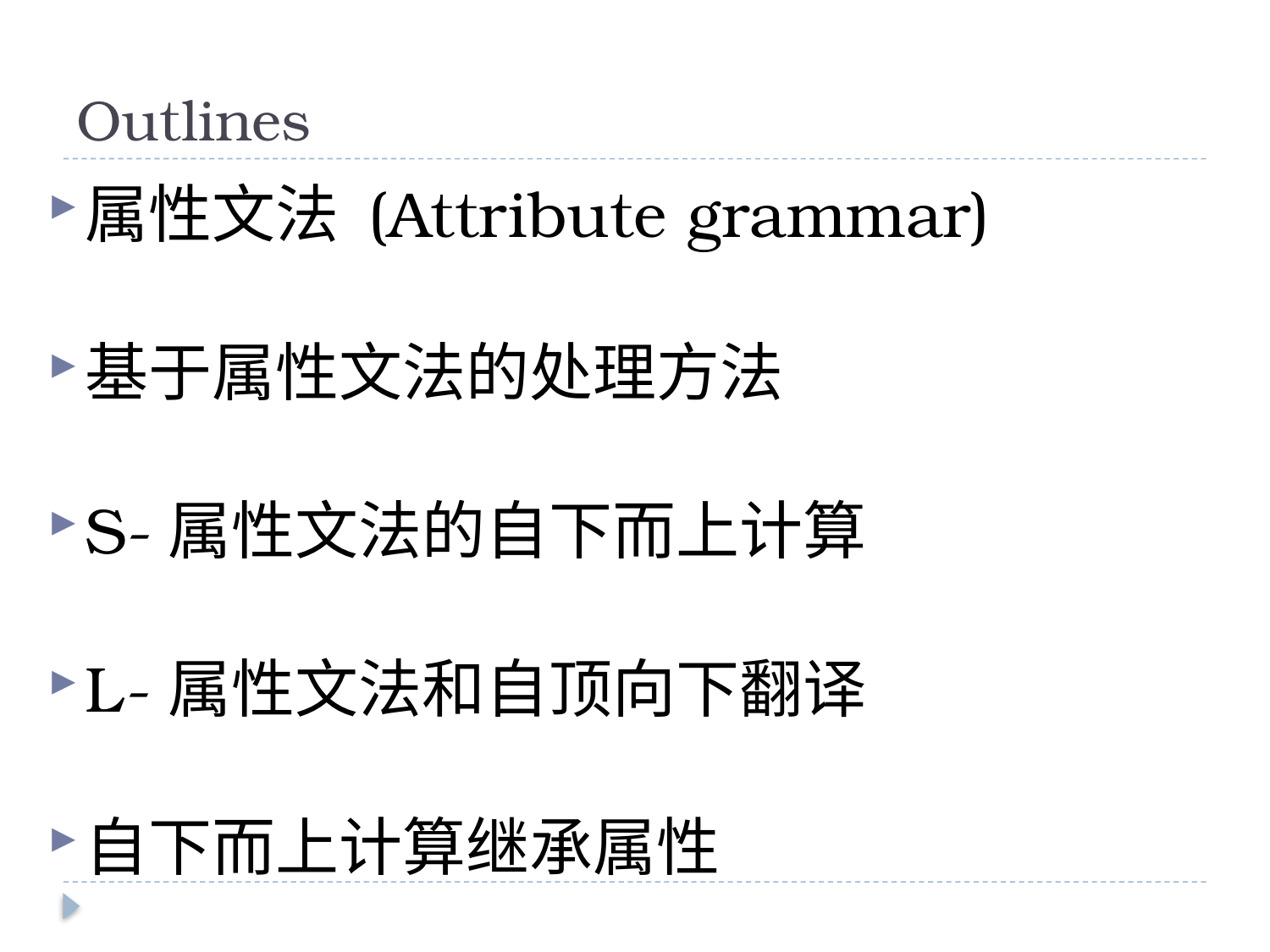

# Outlines
属性文法 (Attribute grammar)

基于属性文法的处理方法

S-属性文法的自下而上计算

L-属性文法和自顶向下翻译

自下而上计算继承属性
2